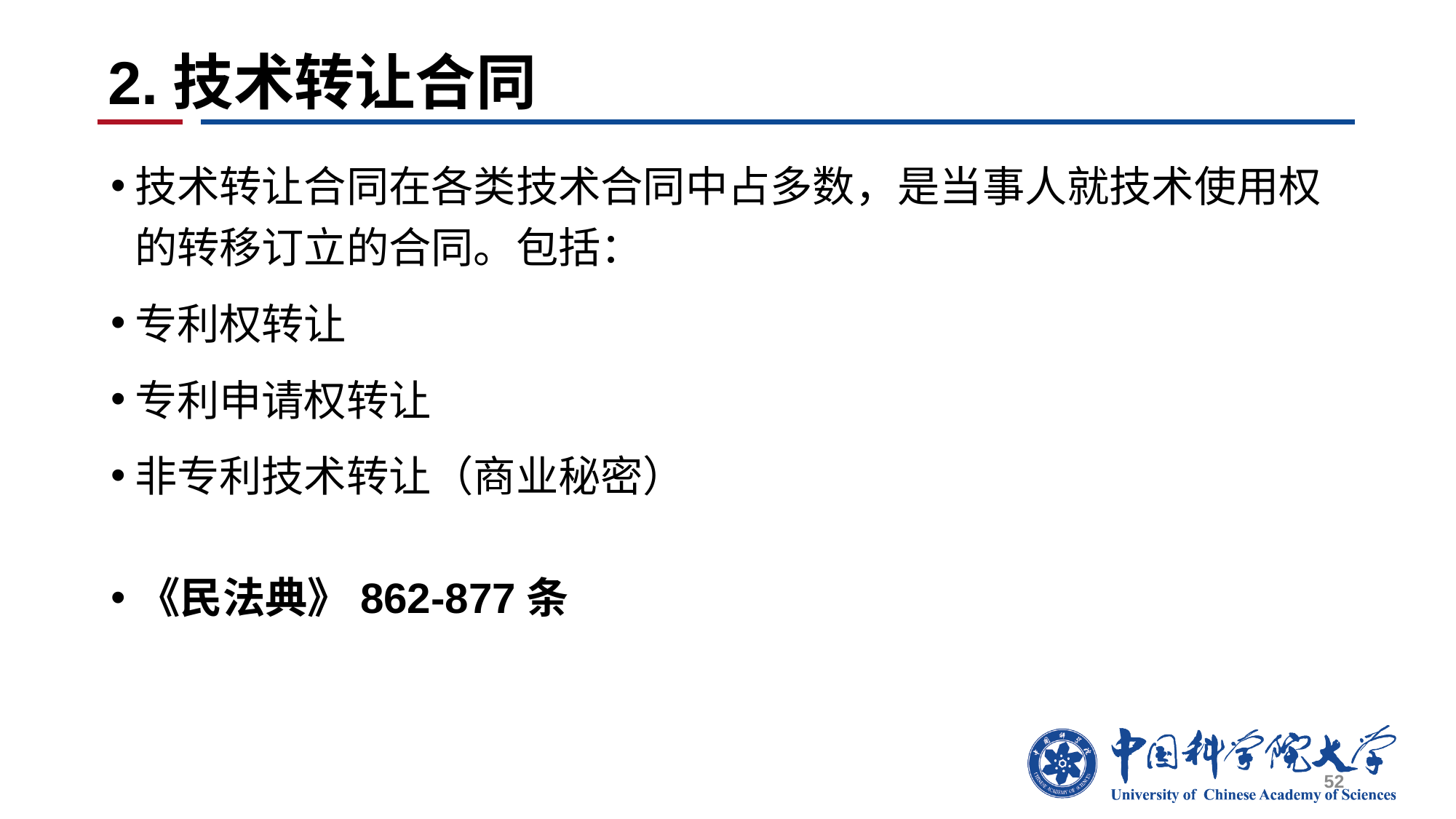

# 2.技术转让合同
技术转让合同在各类技术合同中占多数，是当事人就技术使用权的转移订立的合同。包括：
专利权转让
专利申请权转让
非专利技术转让（商业秘密）

《民法典》862-877条

52